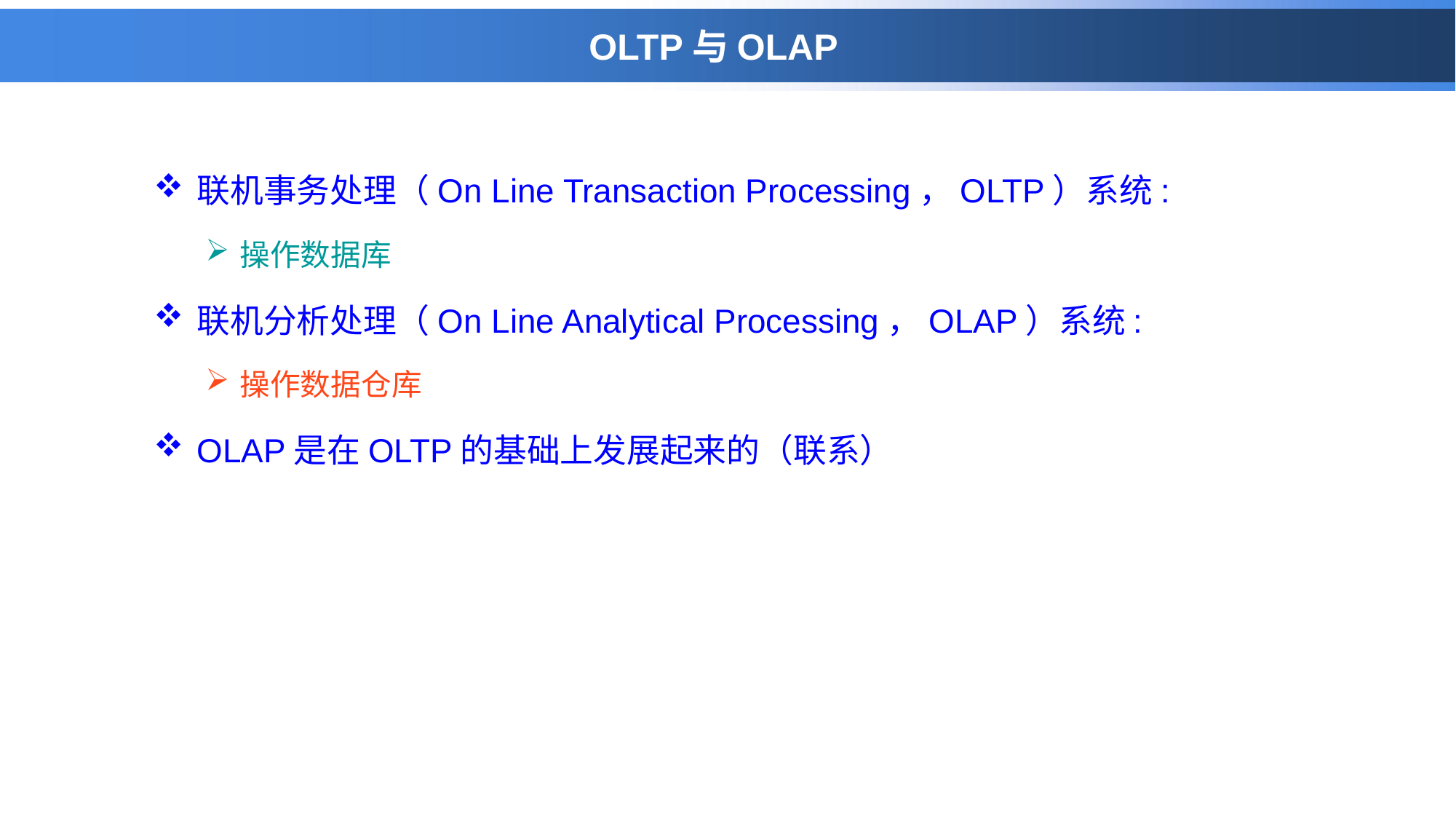

# OLTP与OLAP
联机事务处理（On Line Transaction Processing，OLTP）系统:
操作数据库
联机分析处理（On Line Analytical Processing，OLAP）系统:
操作数据仓库
OLAP是在OLTP的基础上发展起来的（联系）